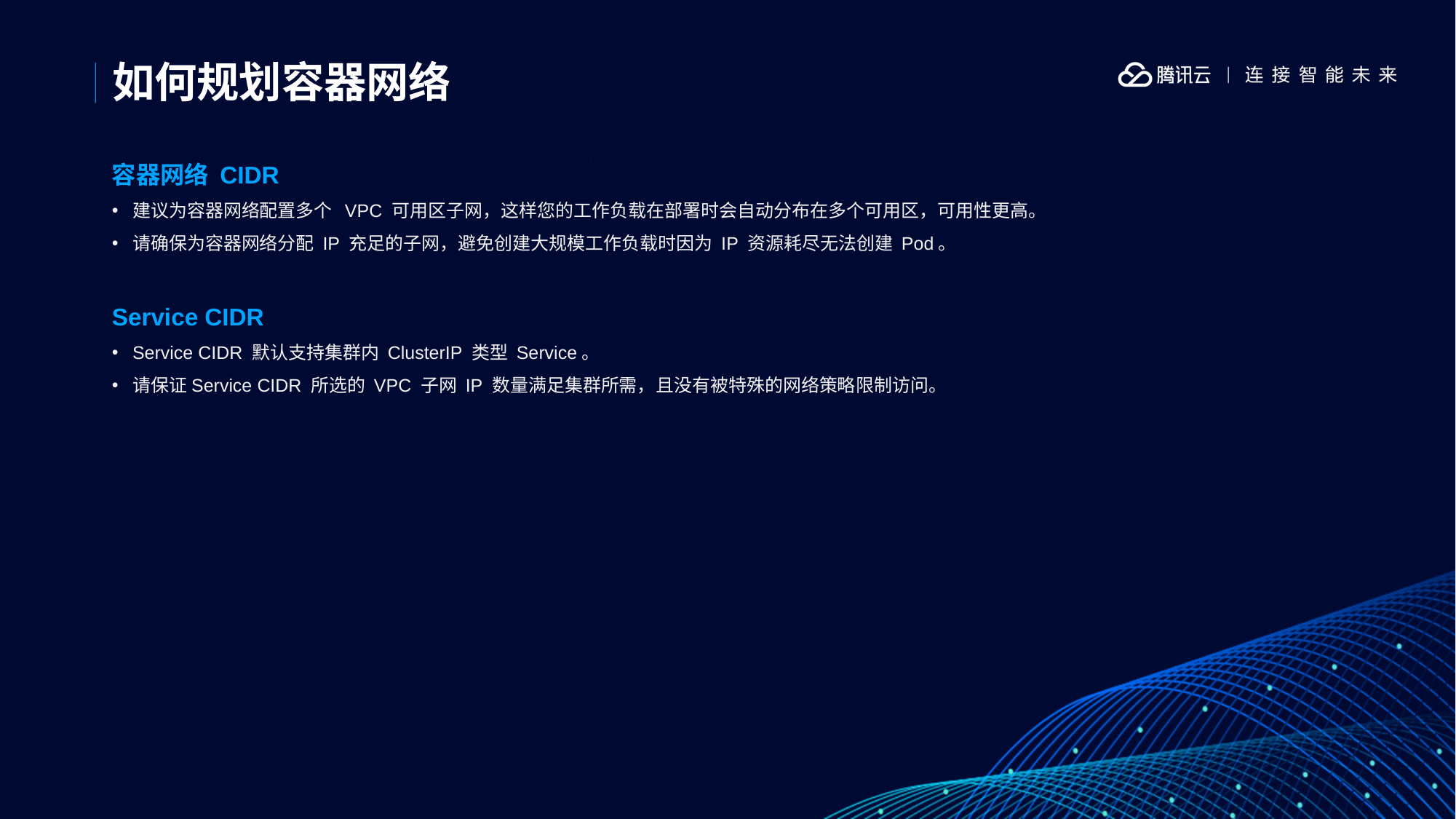

如何规划容器网络
容器网络 CIDR
建议为容器网络配置多个  VPC 可用区子网，这样您的工作负载在部署时会自动分布在多个可用区，可用性更高。
请确保为容器网络分配 IP 充足的子网，避免创建大规模工作负载时因为 IP 资源耗尽无法创建 Pod。

Service CIDR
Service CIDR 默认支持集群内 ClusterIP 类型 Service。
请保证Service CIDR 所选的 VPC 子网 IP 数量满足集群所需，且没有被特殊的网络策略限制访问。